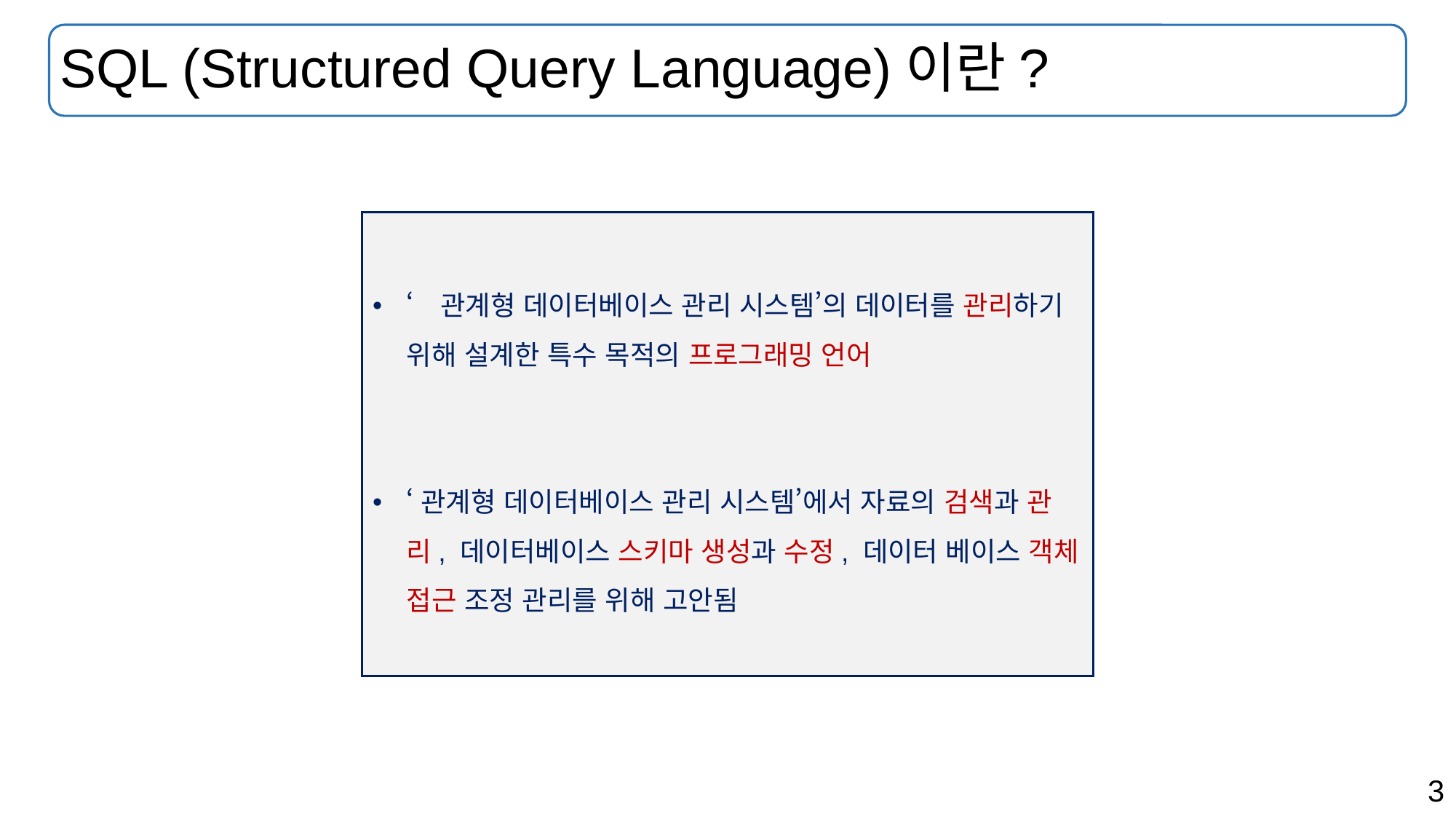

# SQL (Structured Query Language)이란?
‘관계형 데이터베이스 관리 시스템’의 데이터를 관리하기 위해 설계한 특수 목적의 프로그래밍 언어

‘관계형 데이터베이스 관리 시스템’에서 자료의 검색과 관리, 데이터베이스 스키마 생성과 수정, 데이터 베이스 객체 접근 조정 관리를 위해 고안됨